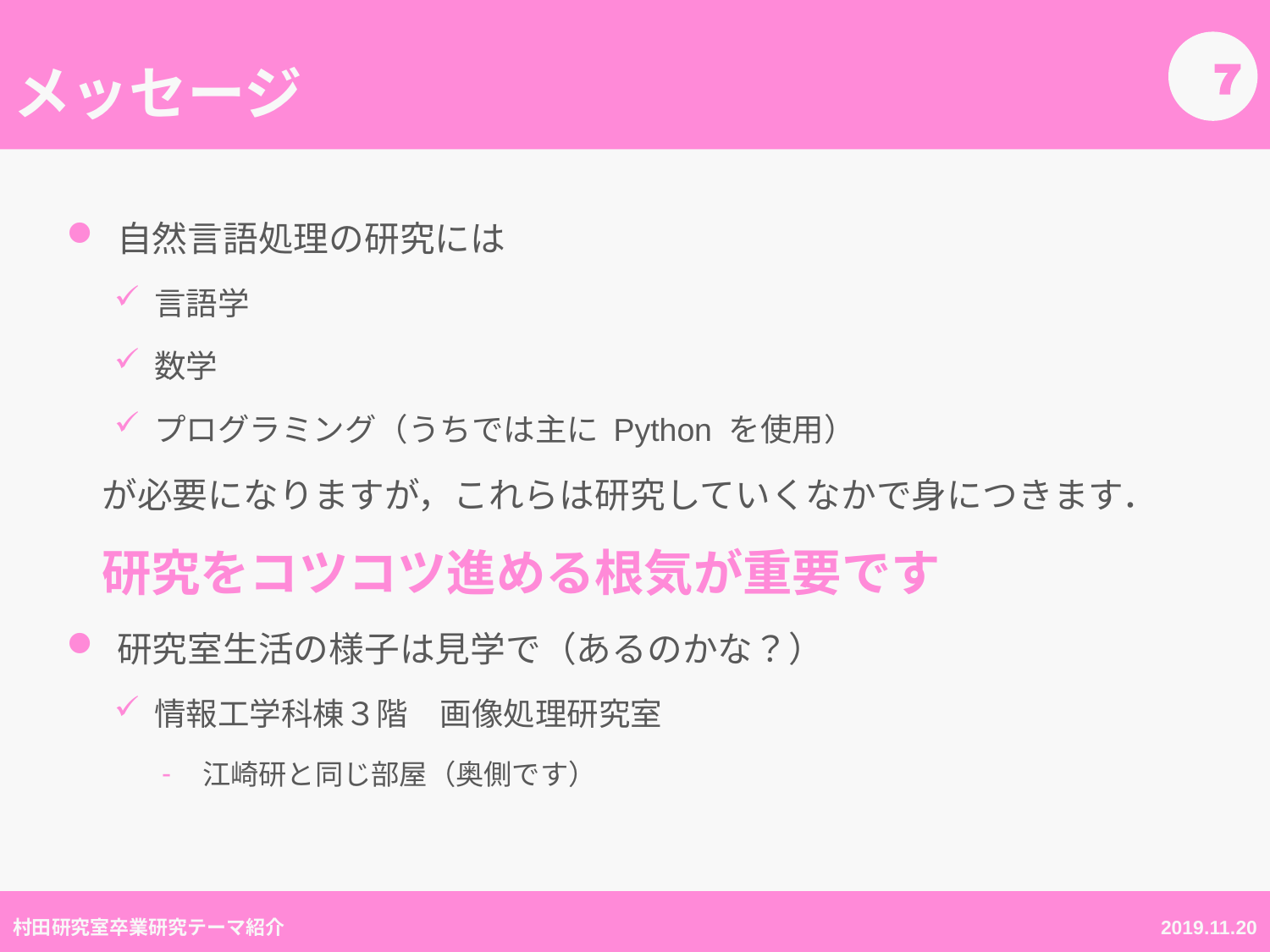

# メッセージ
7
自然言語処理の研究には
言語学
数学
プログラミング（うちでは主に Python を使用）
　が必要になりますが，これらは研究していくなかで身につきます．
　研究をコツコツ進める根気が重要です
研究室生活の様子は見学で（あるのかな？）
情報工学科棟３階　画像処理研究室
江崎研と同じ部屋（奥側です）
村田研究室卒業研究テーマ紹介
2019.11.20